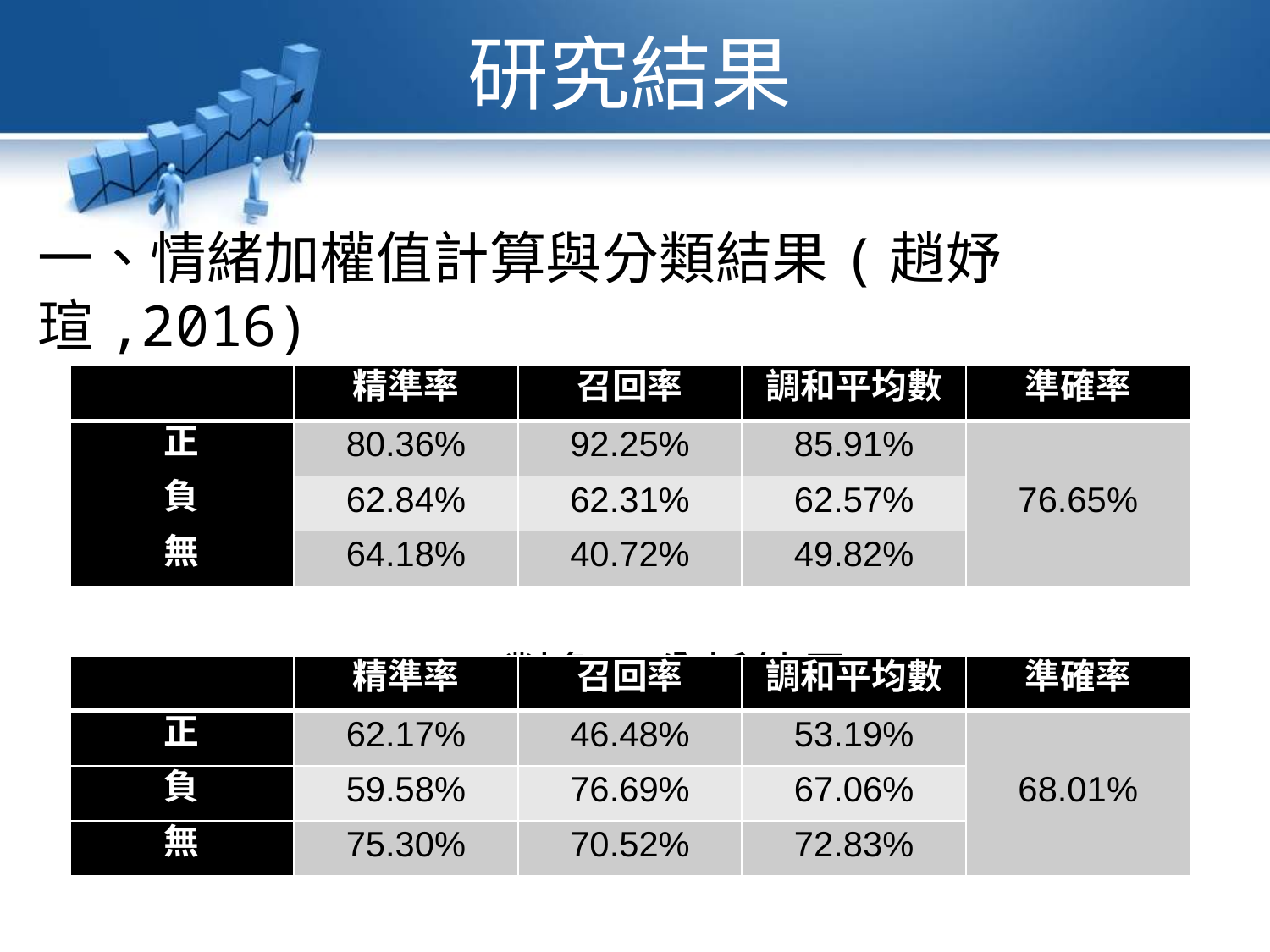

研究結果
一、情緒加權值計算與分類結果(趙妤瑄,2016)
對象一分析結果

對象二分析結果
|  | 精準率 | 召回率 | 調和平均數 | 準確率 |
| --- | --- | --- | --- | --- |
| 正 | 80.36% | 92.25% | 85.91% | 76.65% |
| 負 | 62.84% | 62.31% | 62.57% |  |
| 無 | 64.18% | 40.72% | 49.82% |  |
|  | 精準率 | 召回率 | 調和平均數 | 準確率 |
| --- | --- | --- | --- | --- |
| 正 | 62.17% | 46.48% | 53.19% | 68.01% |
| 負 | 59.58% | 76.69% | 67.06% |  |
| 無 | 75.30% | 70.52% | 72.83% |  |